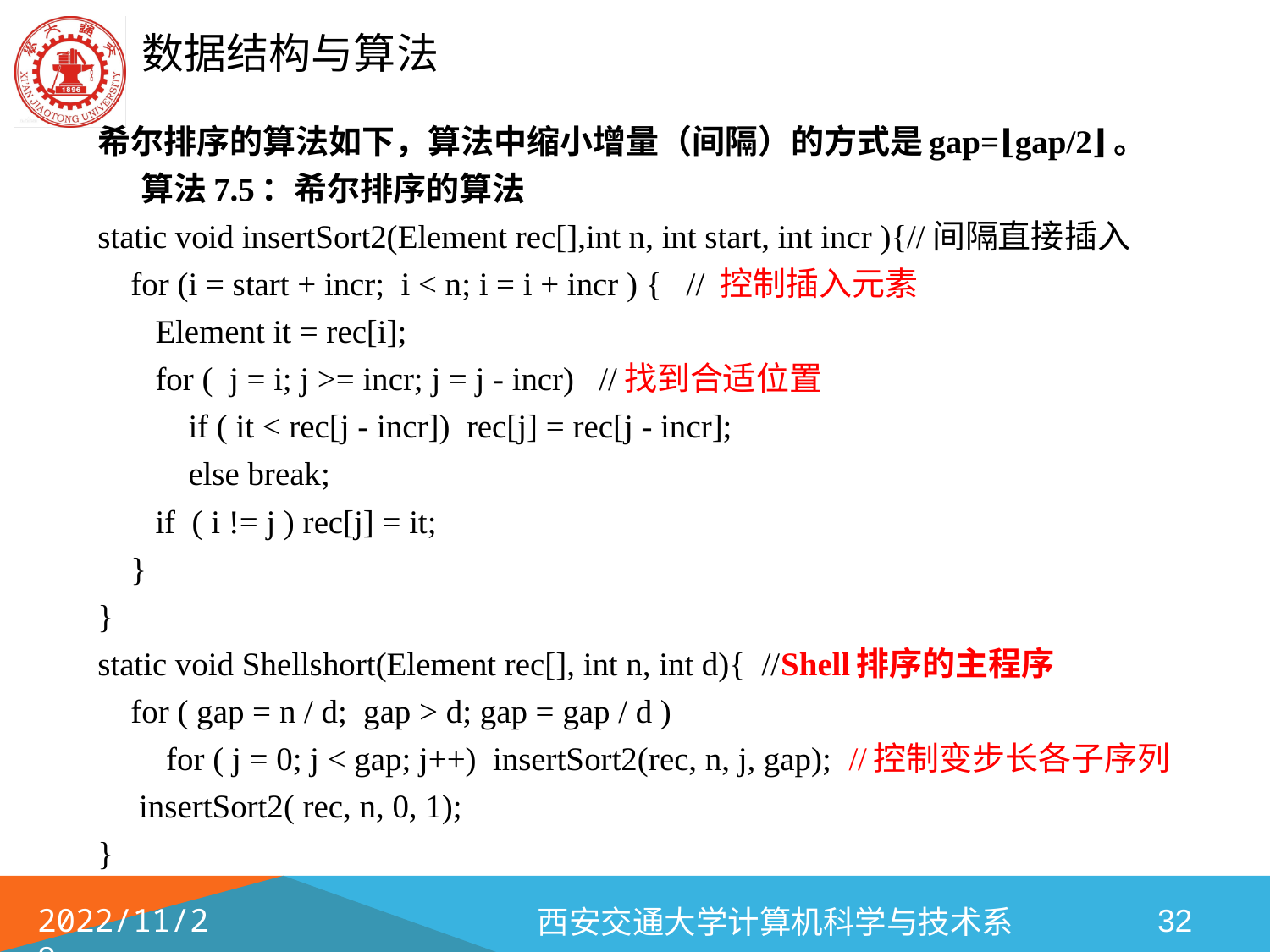

希尔排序的算法如下，算法中缩小增量（间隔）的方式是gap=⌊gap/2⌋。
	算法7.5：希尔排序的算法
static void insertSort2(Element rec[],int n, int start, int incr ){//间隔直接插入
    for (i = start + incr;  i < n; i = i + incr ) {   // 控制插入元素
       Element it = rec[i];
       for (  j = i; j >= incr; j = j - incr)   //找到合适位置
           if ( it < rec[j - incr])  rec[j] = rec[j - incr];
           else break;
       if  ( i != j ) rec[j] = it;
    }
}
static void Shellshort(Element rec[], int n, int d){  //Shell排序的主程序
    for ( gap = n / d;  gap > d; gap = gap / d )
	   for ( j = 0; j < gap; j++)  insertSort2(rec, n, j, gap);  //控制变步长各子序列
     insertSort2( rec, n, 0, 1);
}